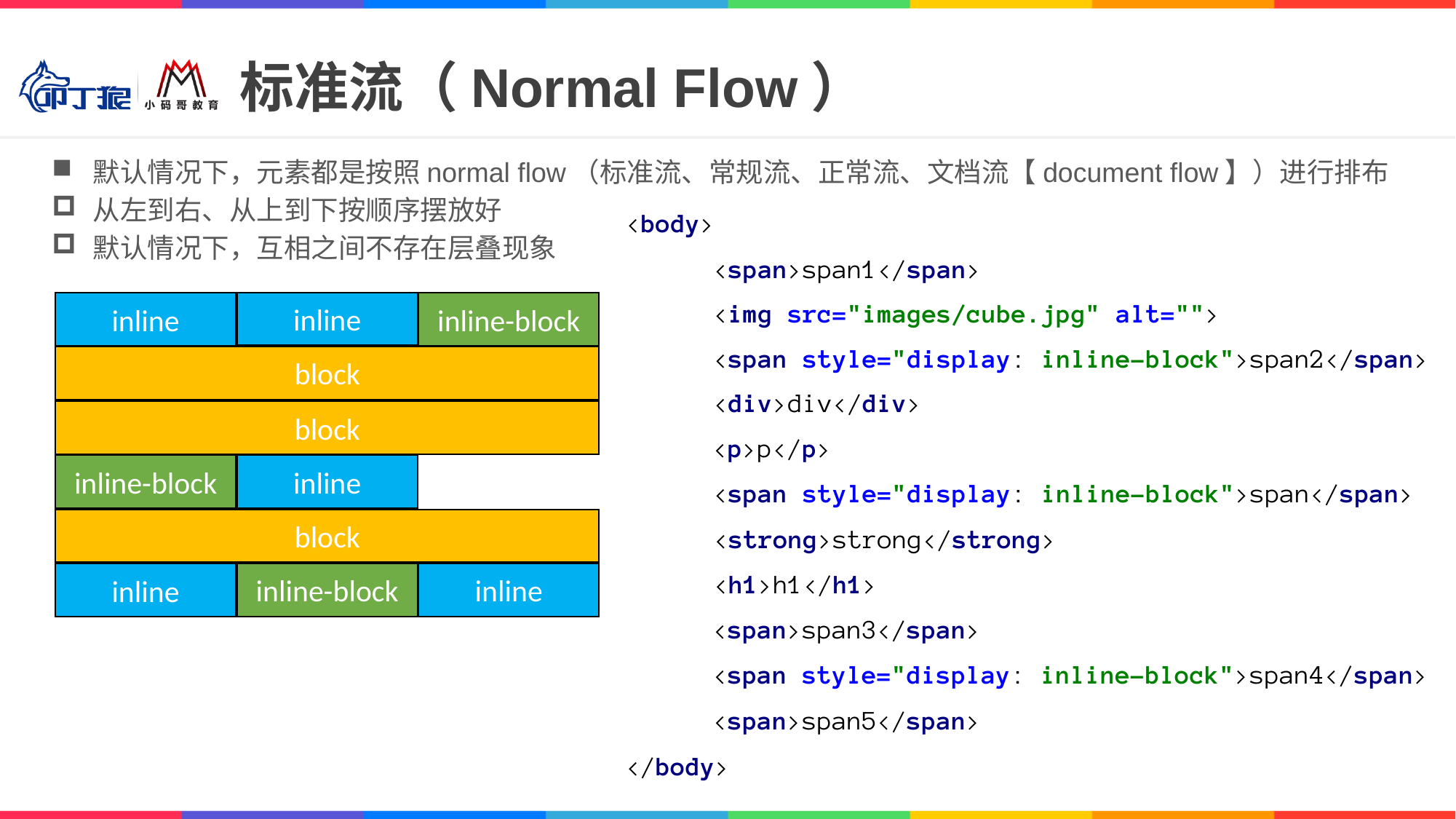

# 标准流（Normal Flow）
默认情况下，元素都是按照normal flow（标准流、常规流、正常流、文档流【document flow】）进行排布
从左到右、从上到下按顺序摆放好
默认情况下，互相之间不存在层叠现象
<body>
<span>span1</span>
<img src="images/cube.jpg" alt="">
inline
inline-block
inline
<span style="display: inline-block">span2</span>
block
<div>div</div>
block
<p>p</p>
inline-block
inline
<span style="display: inline-block">span</span>
block
<strong>strong</strong>
<h1>h1</h1>
inline-block
inline
inline
<span>span3</span>
<span style="display: inline-block">span4</span>
<span>span5</span>
</body>